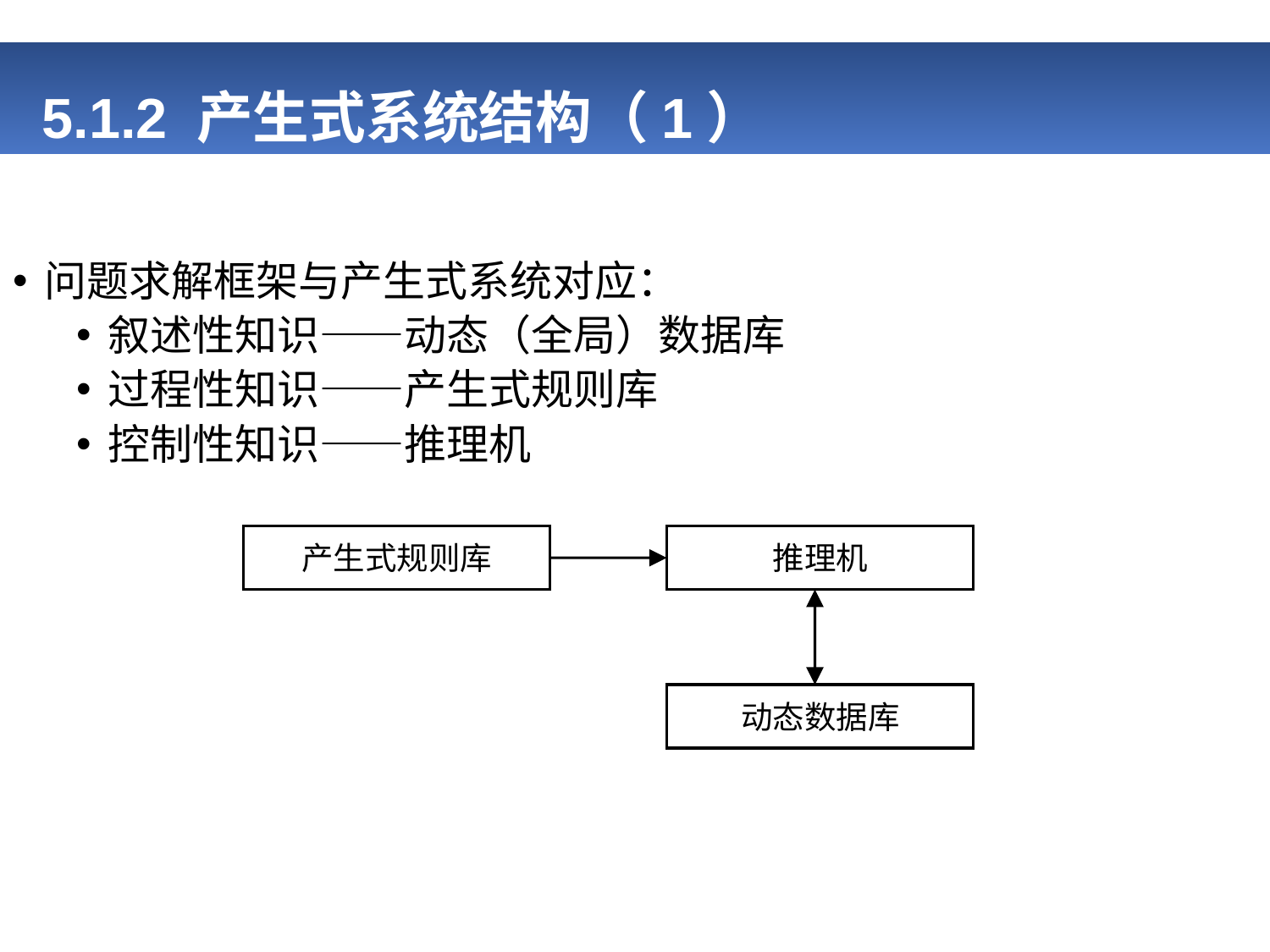

# 5.1.2 产生式系统结构（1）
问题求解框架与产生式系统对应：
叙述性知识——动态（全局）数据库
过程性知识——产生式规则库
控制性知识——推理机
产生式规则库
推理机

动态数据库

15